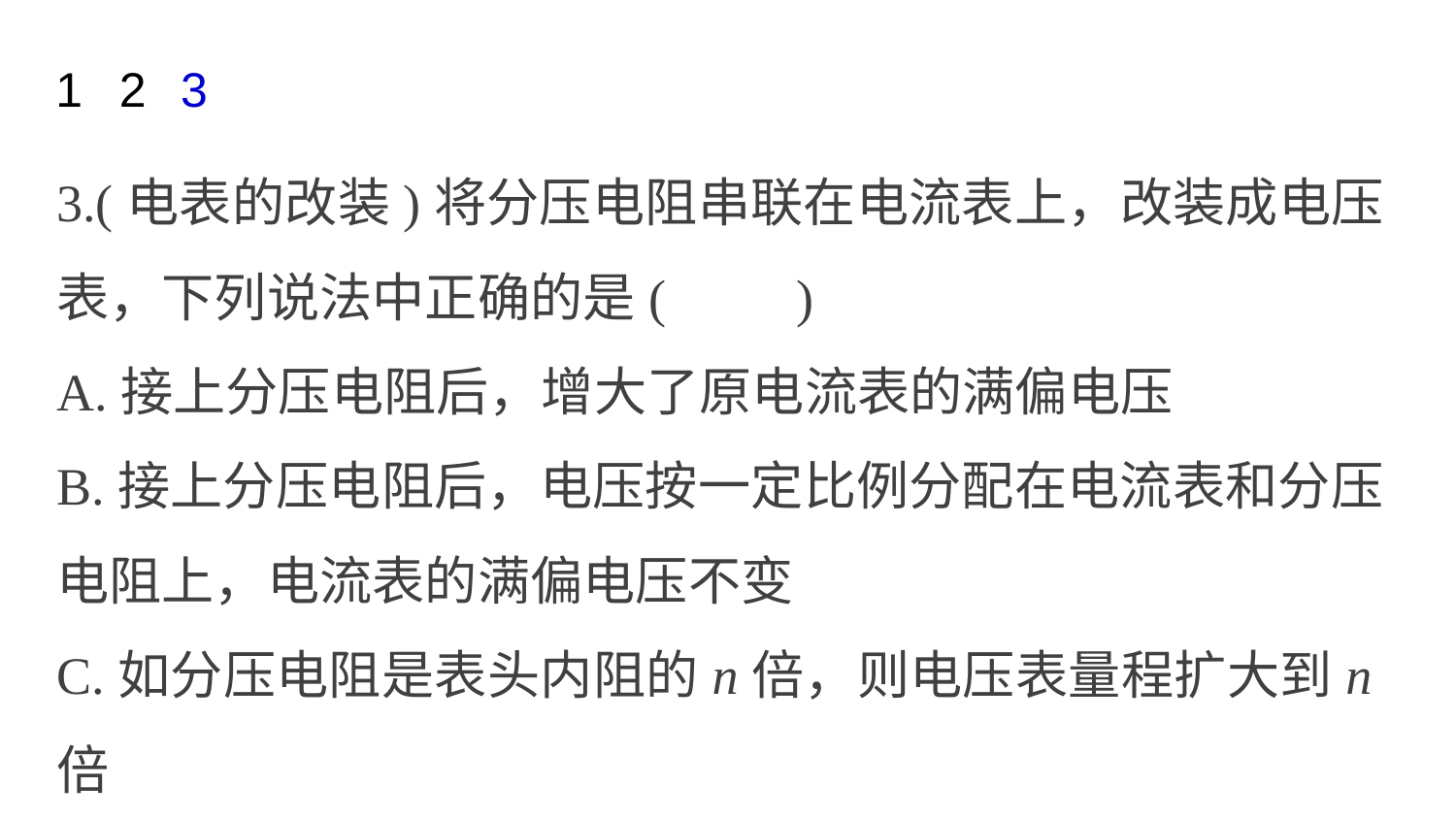

1
2
3
3.(电表的改装)将分压电阻串联在电流表上，改装成电压表，下列说法中正确的是(　　)
A.接上分压电阻后，增大了原电流表的满偏电压
B.接上分压电阻后，电压按一定比例分配在电流表和分压电阻上，电流表的满偏电压不变
C.如分压电阻是表头内阻的n倍，则电压表量程扩大到n倍
D.通电时，通过电流表和分压电阻的电流一定相等